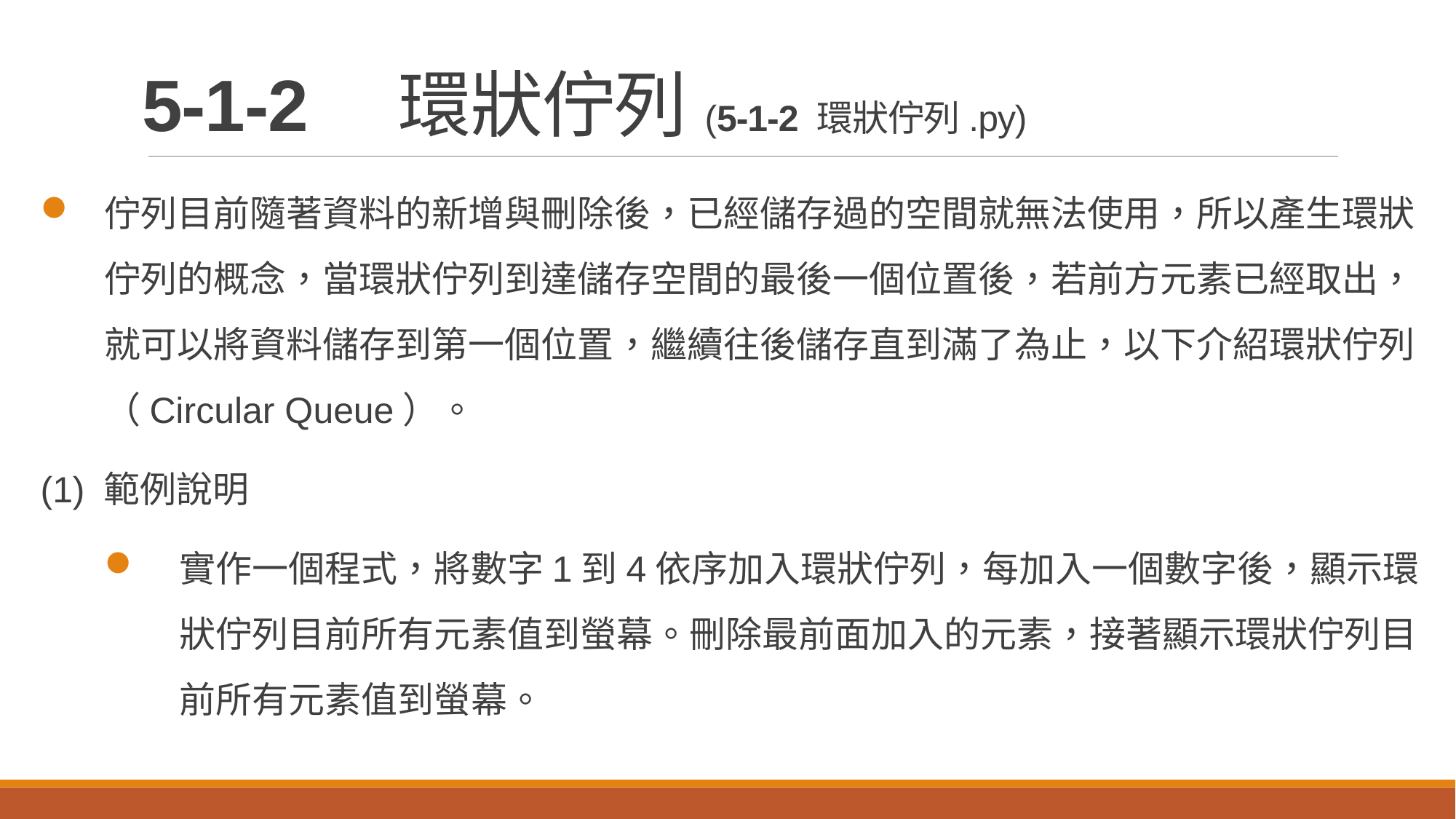

# 5-1-2　環狀佇列(5-1-2 環狀佇列.py)
佇列目前隨著資料的新增與刪除後，已經儲存過的空間就無法使用，所以產生環狀佇列的概念，當環狀佇列到達儲存空間的最後一個位置後，若前方元素已經取出，就可以將資料儲存到第一個位置，繼續往後儲存直到滿了為止，以下介紹環狀佇列（Circular Queue）。
(1) 範例說明
實作一個程式，將數字1到4依序加入環狀佇列，每加入一個數字後，顯示環狀佇列目前所有元素值到螢幕。刪除最前面加入的元素，接著顯示環狀佇列目前所有元素值到螢幕。